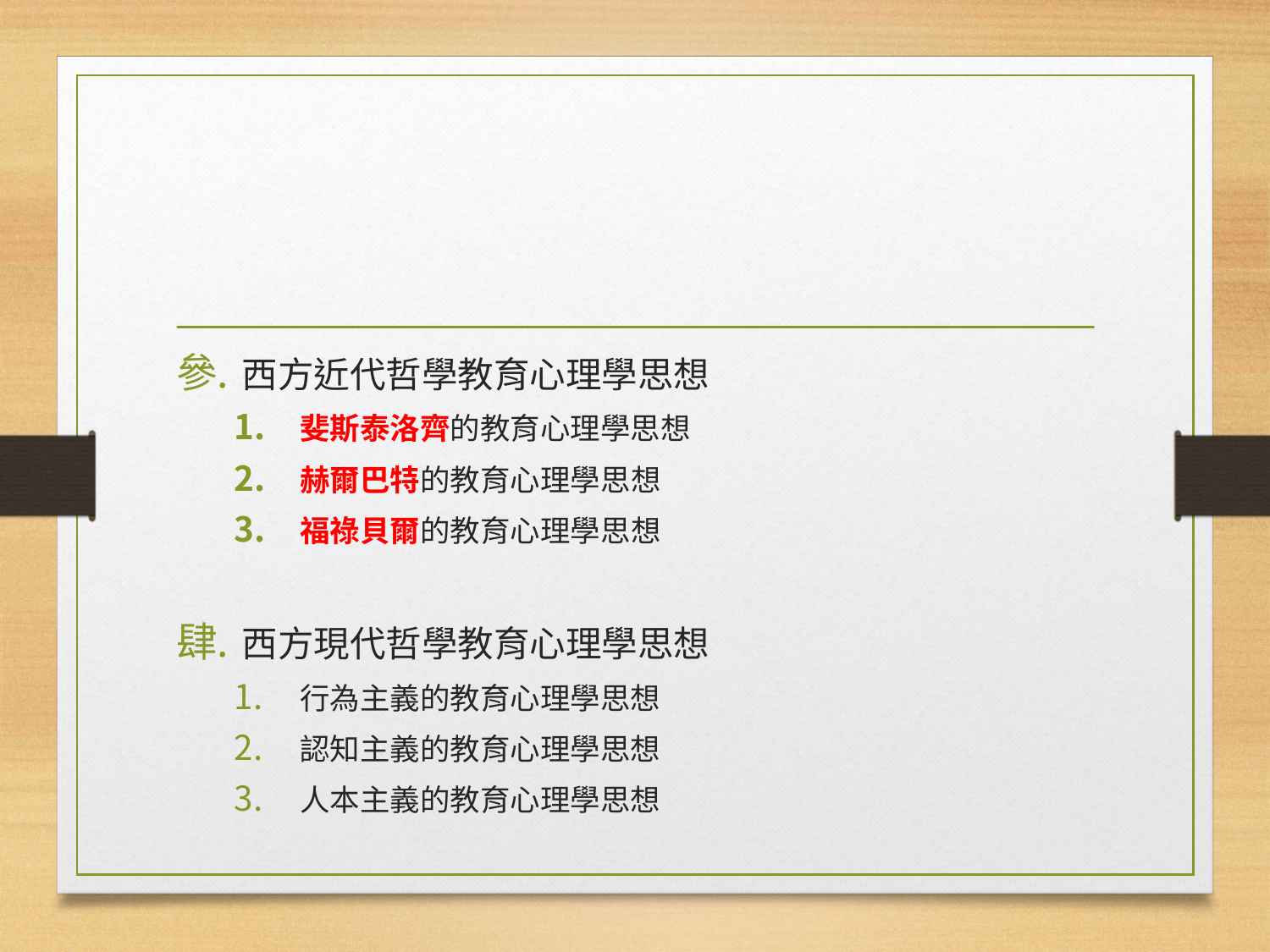

#
西方近代哲學教育心理學思想
斐斯泰洛齊的教育心理學思想
赫爾巴特的教育心理學思想
福祿貝爾的教育心理學思想

西方現代哲學教育心理學思想
行為主義的教育心理學思想
認知主義的教育心理學思想
人本主義的教育心理學思想